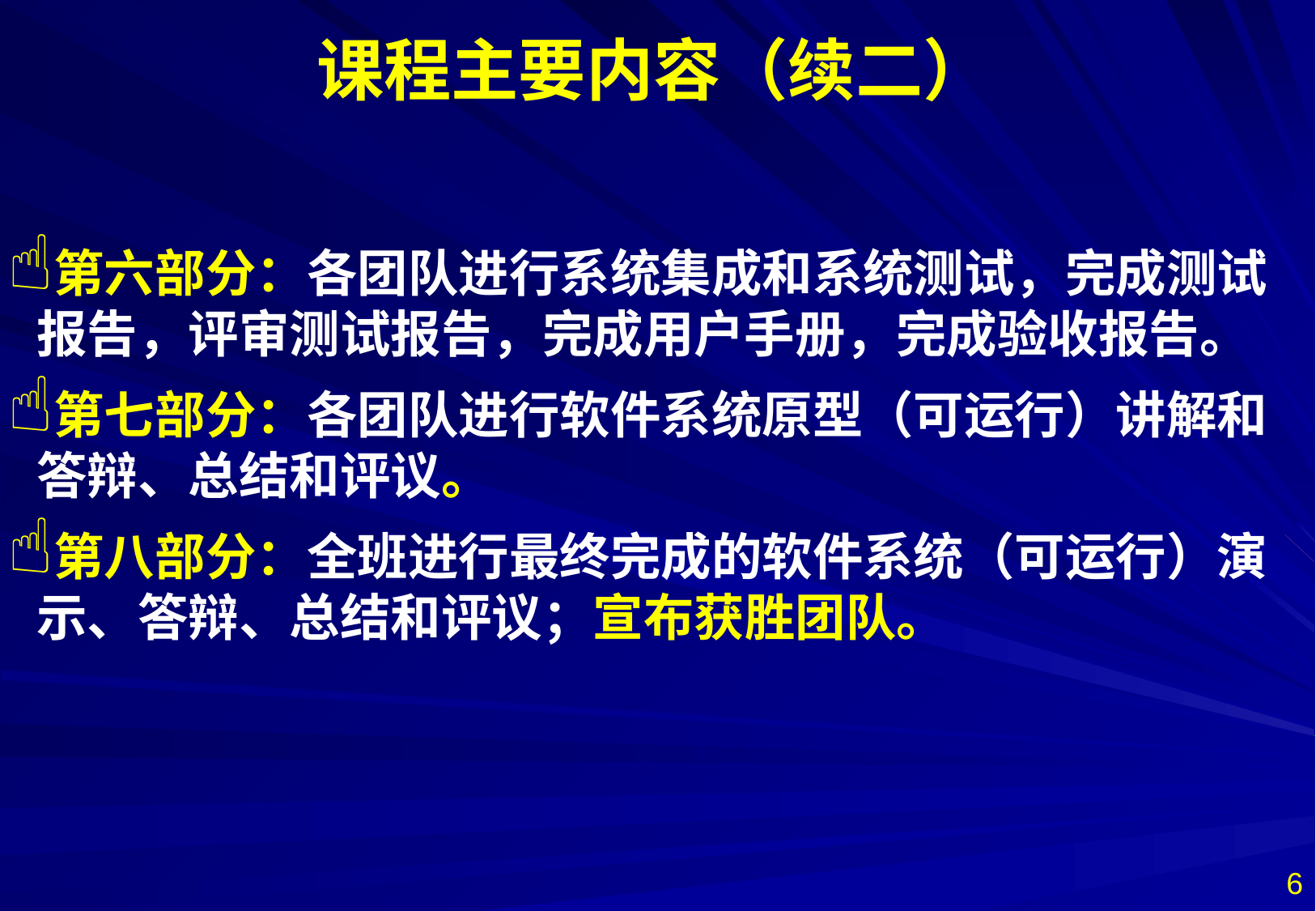

# 课程主要内容（续二）
第六部分：各团队进行系统集成和系统测试，完成测试报告，评审测试报告，完成用户手册，完成验收报告。
第七部分：各团队进行软件系统原型（可运行）讲解和答辩、总结和评议。
第八部分：全班进行最终完成的软件系统（可运行）演示、答辩、总结和评议；宣布获胜团队。
6